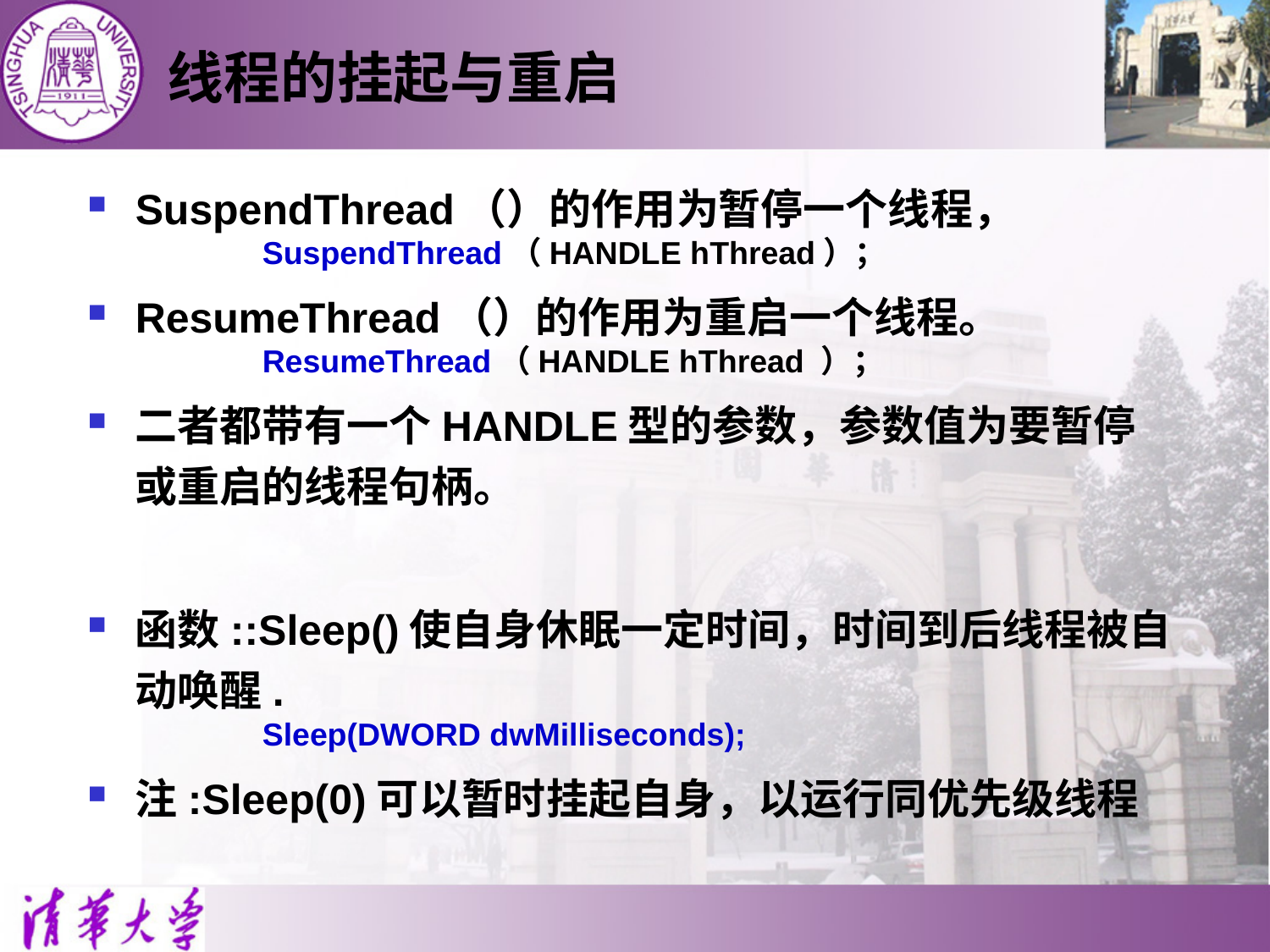

# 线程的挂起与重启
SuspendThread（）的作用为暂停一个线程，
		SuspendThread（HANDLE hThread）；
ResumeThread（）的作用为重启一个线程。
		ResumeThread（HANDLE hThread ）；
二者都带有一个HANDLE型的参数，参数值为要暂停或重启的线程句柄。

函数::Sleep()使自身休眠一定时间，时间到后线程被自动唤醒.
		Sleep(DWORD dwMilliseconds);
注:Sleep(0)可以暂时挂起自身，以运行同优先级线程